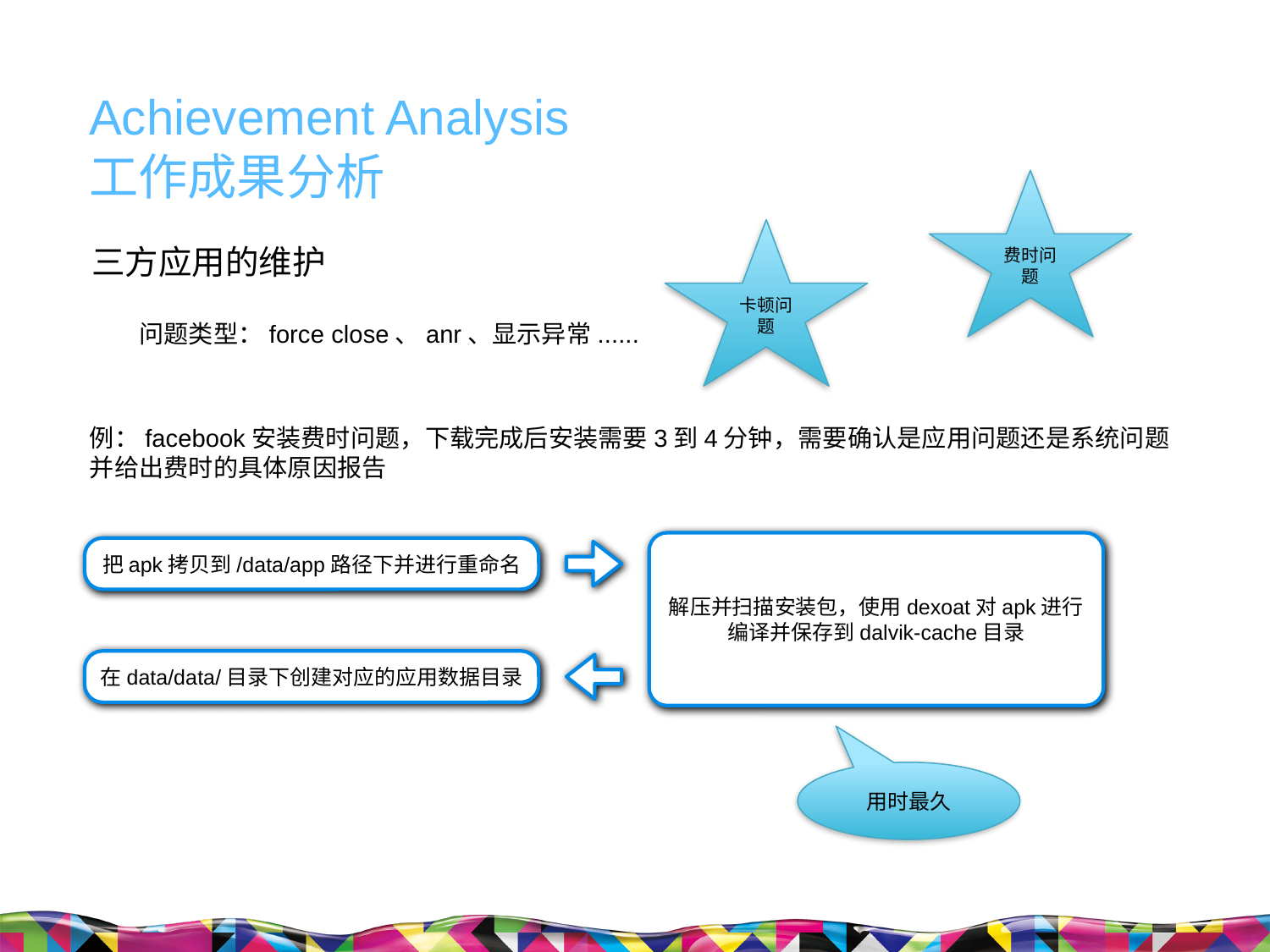

Achievement Analysis
工作成果分析

费时问题

卡顿问题
三方应用的维护
问题类型：force close、anr、显示异常......
例：facebook安装费时问题，下载完成后安装需要3到4分钟，需要确认是应用问题还是系统问题并给出费时的具体原因报告

解压并扫描安装包，使用dexoat对apk进行编译并保存到dalvik-cache目录

把apk拷贝到/data/app路径下并进行重命名

在data/data/目录下创建对应的应用数据目录

用时最久